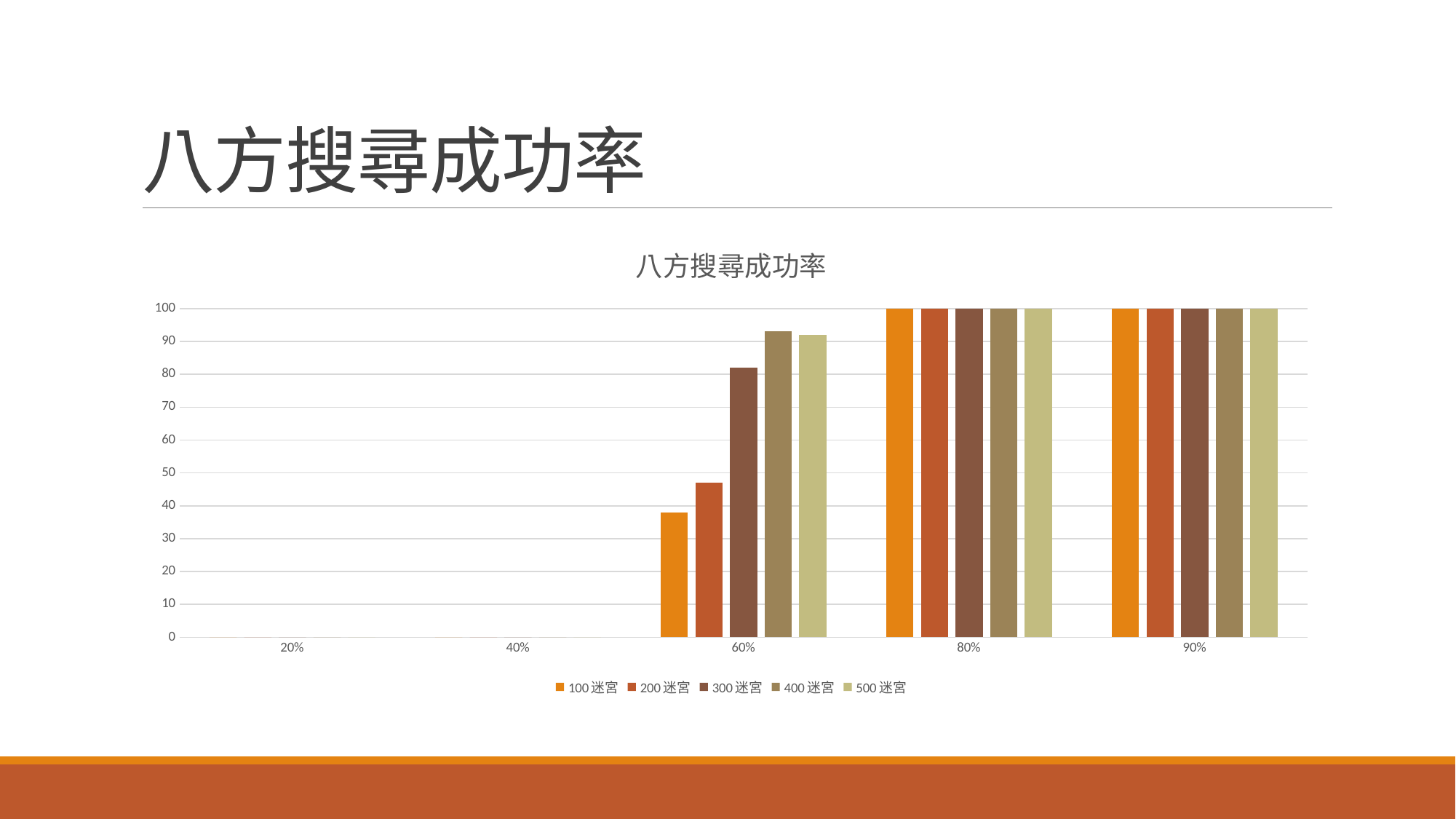

# 八方搜尋成功率

### Chart: 八方搜尋成功率

| Category | 100迷宮 | 200迷宮 | 300迷宮 | 400迷宮 | 500迷宮 |
|---|---|---|---|---|---|
| 0.2 | 0.0 | 0.0 | 0.0 | 0.0 | 0.0 |
| 0.4 | 0.0 | 0.0 | 0.0 | 0.0 | 0.0 |
| 0.6 | 38.0 | 47.0 | 82.0 | 93.0 | 92.0 |
| 0.8 | 100.0 | 100.0 | 100.0 | 100.0 | 100.0 |
| 0.9 | 100.0 | 100.0 | 100.0 | 100.0 | 100.0 |